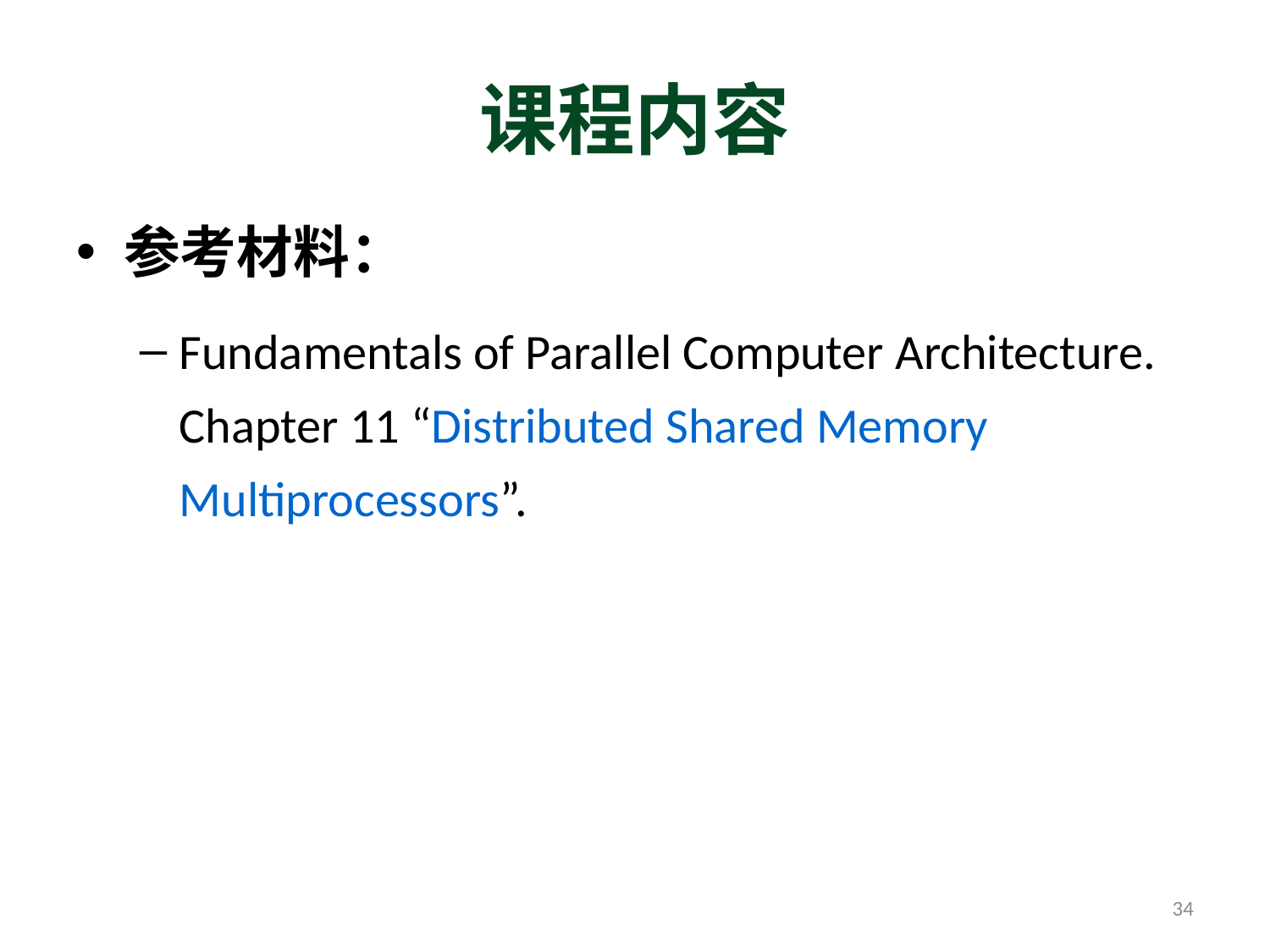

# 课程内容
参考材料：
Fundamentals of Parallel Computer Architecture. Chapter 11 “Distributed Shared Memory Multiprocessors”.
34